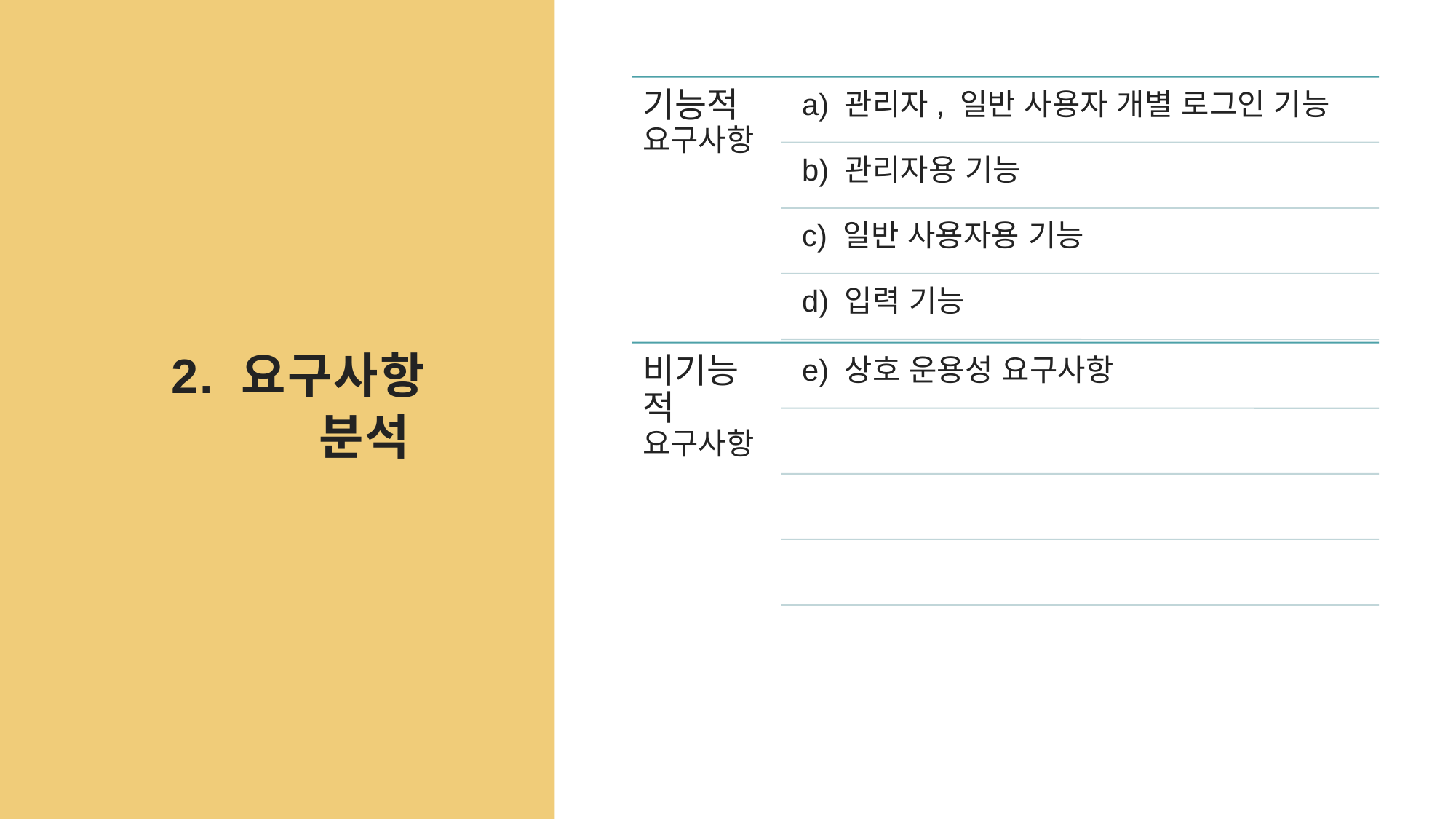

기능적 요구사항
a) 관리자, 일반 사용자 개별 로그인 기능
b) 관리자용 기능
c) 일반 사용자용 기능
d) 입력 기능
# 2. 요구사항 분석
비기능적 요구사항
e) 상호 운용성 요구사항